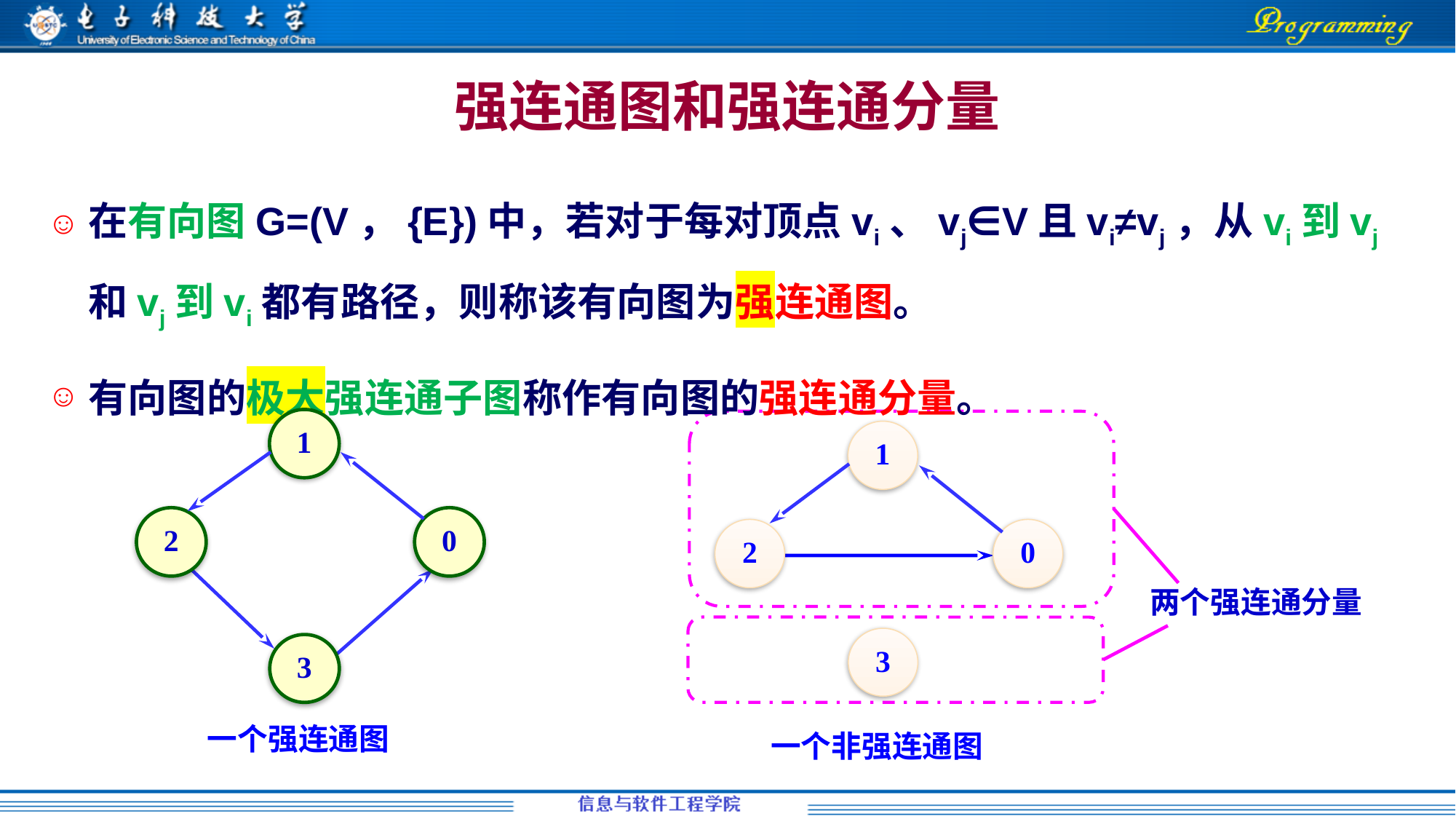

# 强连通图和强连通分量
在有向图G=(V，{E})中，若对于每对顶点vi、vj∈V且vi≠vj，从vi到vj和vj到vi都有路径，则称该有向图为强连通图。
有向图的极大强连通子图称作有向图的强连通分量。

1

2
0

3
一个强连通图

两个强连通分量

1

2
0

3
一个非强连通图